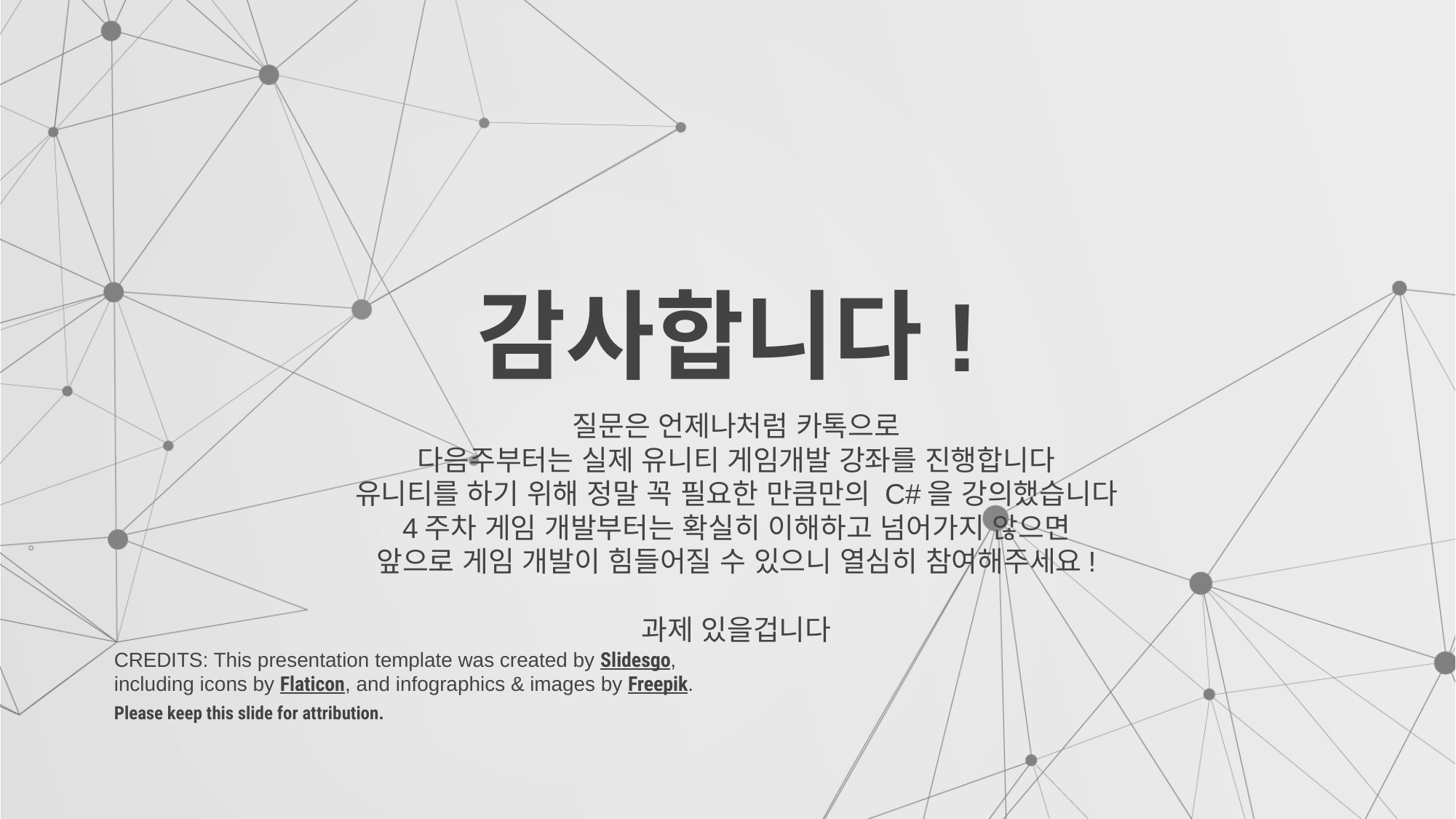

# 감사합니다!
질문은 언제나처럼 카톡으로
다음주부터는 실제 유니티 게임개발 강좌를 진행합니다
유니티를 하기 위해 정말 꼭 필요한 만큼만의 C#을 강의했습니다
4주차 게임 개발부터는 확실히 이해하고 넘어가지 않으면
앞으로 게임 개발이 힘들어질 수 있으니 열심히 참여해주세요!

과제 있을겁니다